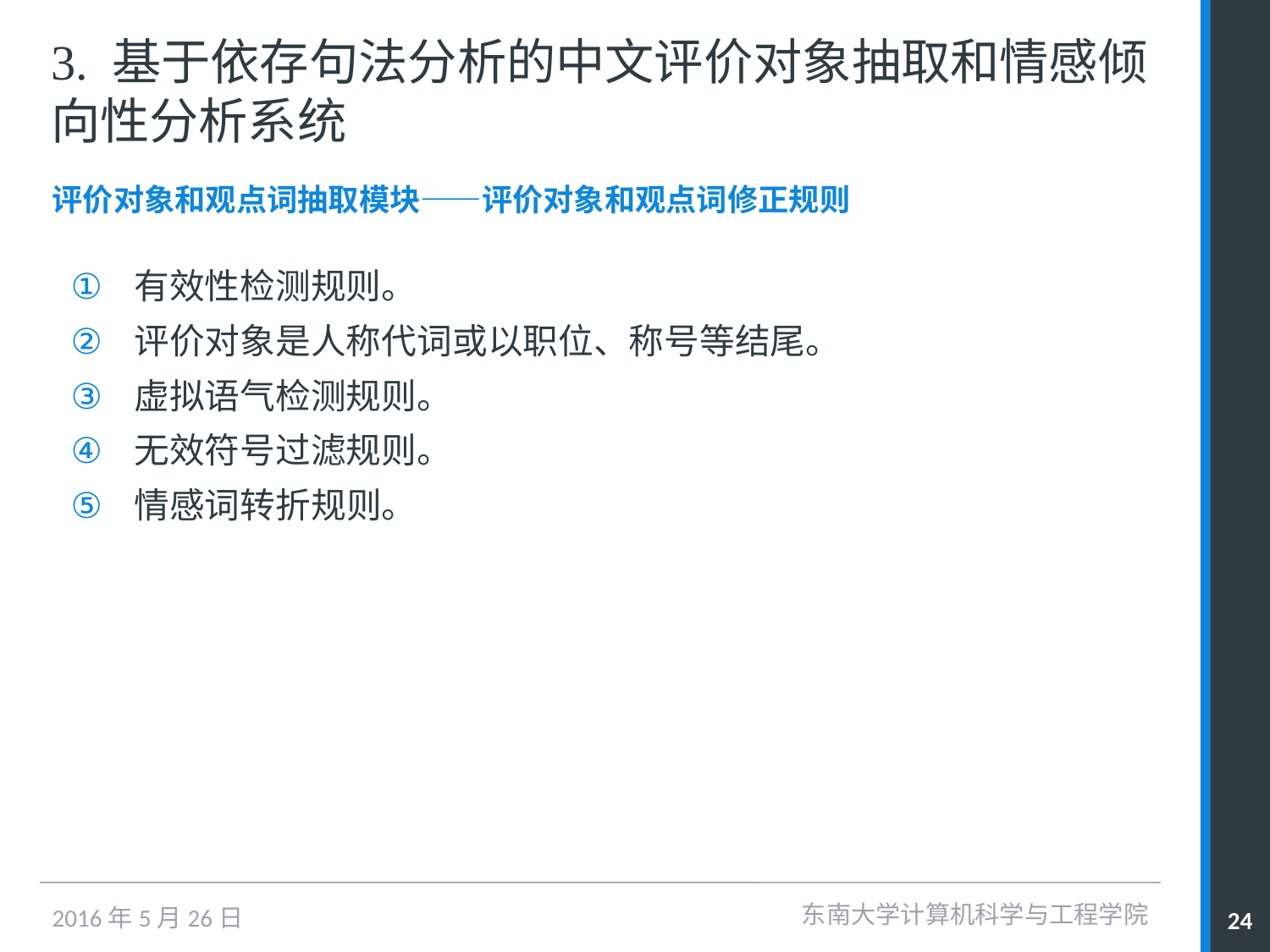

# 3. 基于依存句法分析的中文评价对象抽取和情感倾向性分析系统

评价对象和观点词抽取模块——评价对象和观点词修正规则
有效性检测规则。
评价对象是人称代词或以职位、称号等结尾。
虚拟语气检测规则。
无效符号过滤规则。
情感词转折规则。

东南大学计算机科学与工程学院
24